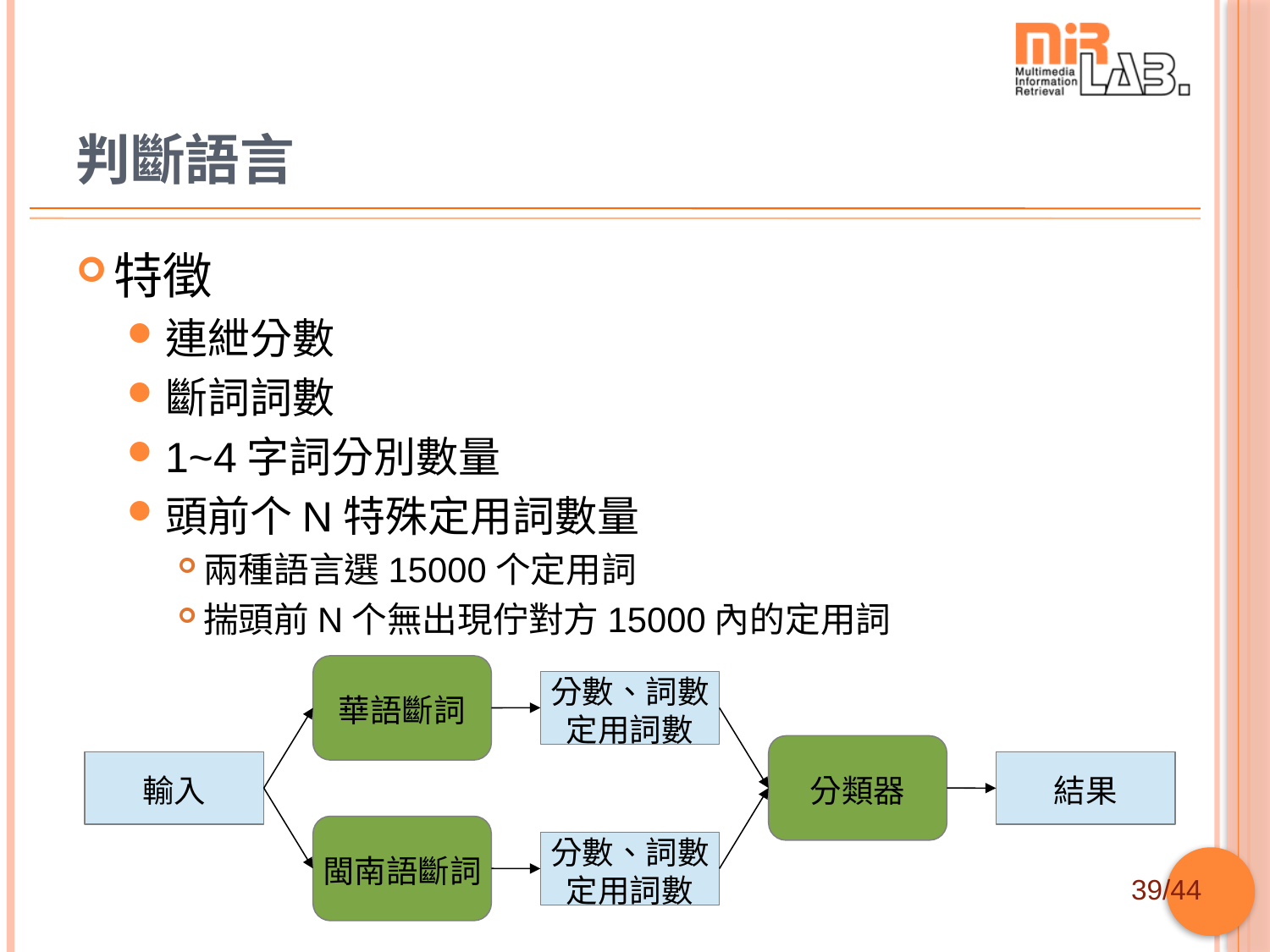

# 判斷語言
特徵
連紲分數
斷詞詞數
1~4字詞分別數量
頭前个N特殊定用詞數量
兩種語言選15000个定用詞
揣頭前N个無出現佇對方15000內的定用詞
華語斷詞
分數、詞數
定用詞數
分類器
輸入
結果
閩南語斷詞
分數、詞數
定用詞數